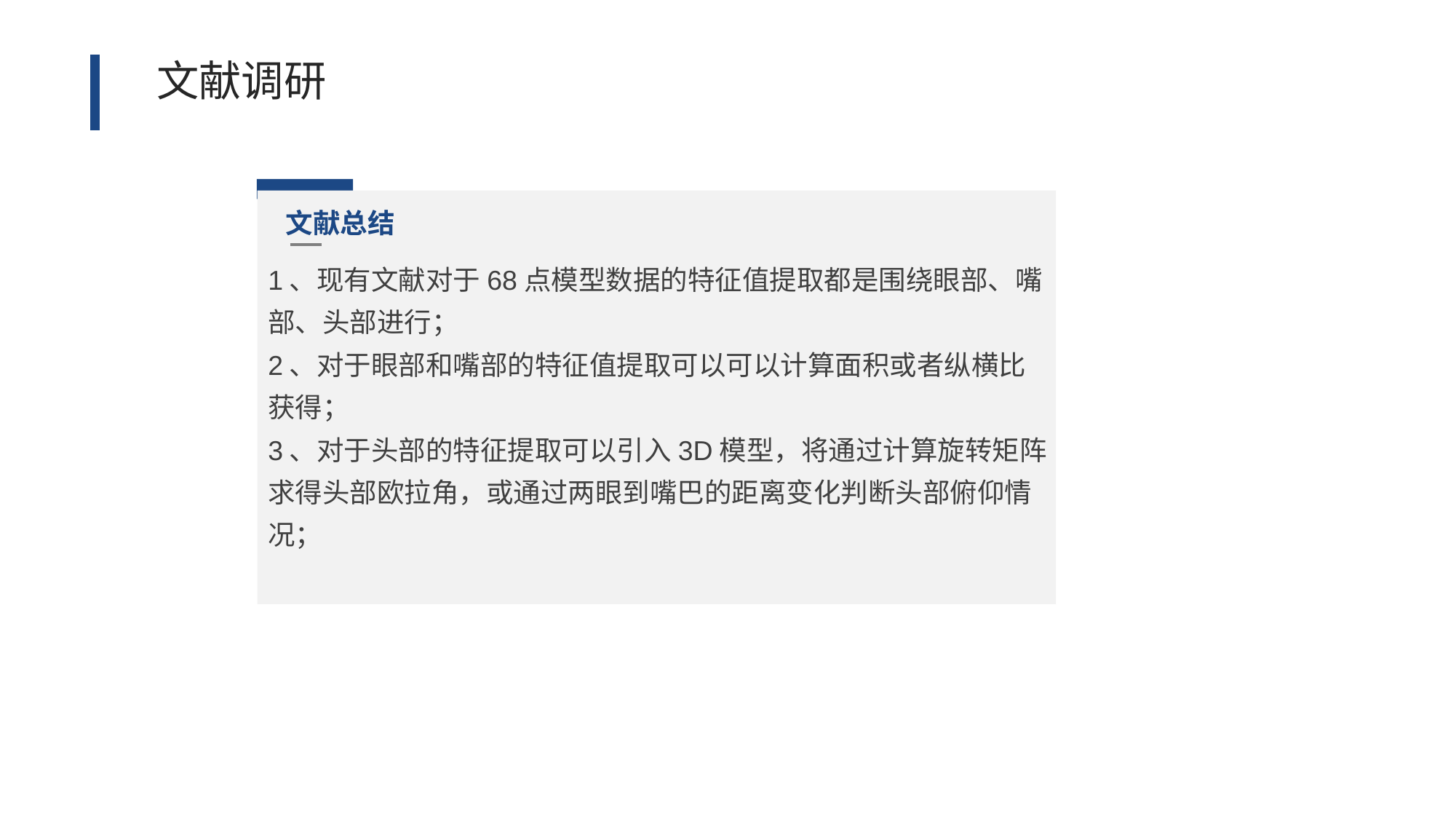

文献调研

文献总结
1、现有文献对于68点模型数据的特征值提取都是围绕眼部、嘴部、头部进行；
2、对于眼部和嘴部的特征值提取可以可以计算面积或者纵横比获得；
3、对于头部的特征提取可以引入3D模型，将通过计算旋转矩阵求得头部欧拉角，或通过两眼到嘴巴的距离变化判断头部俯仰情况；